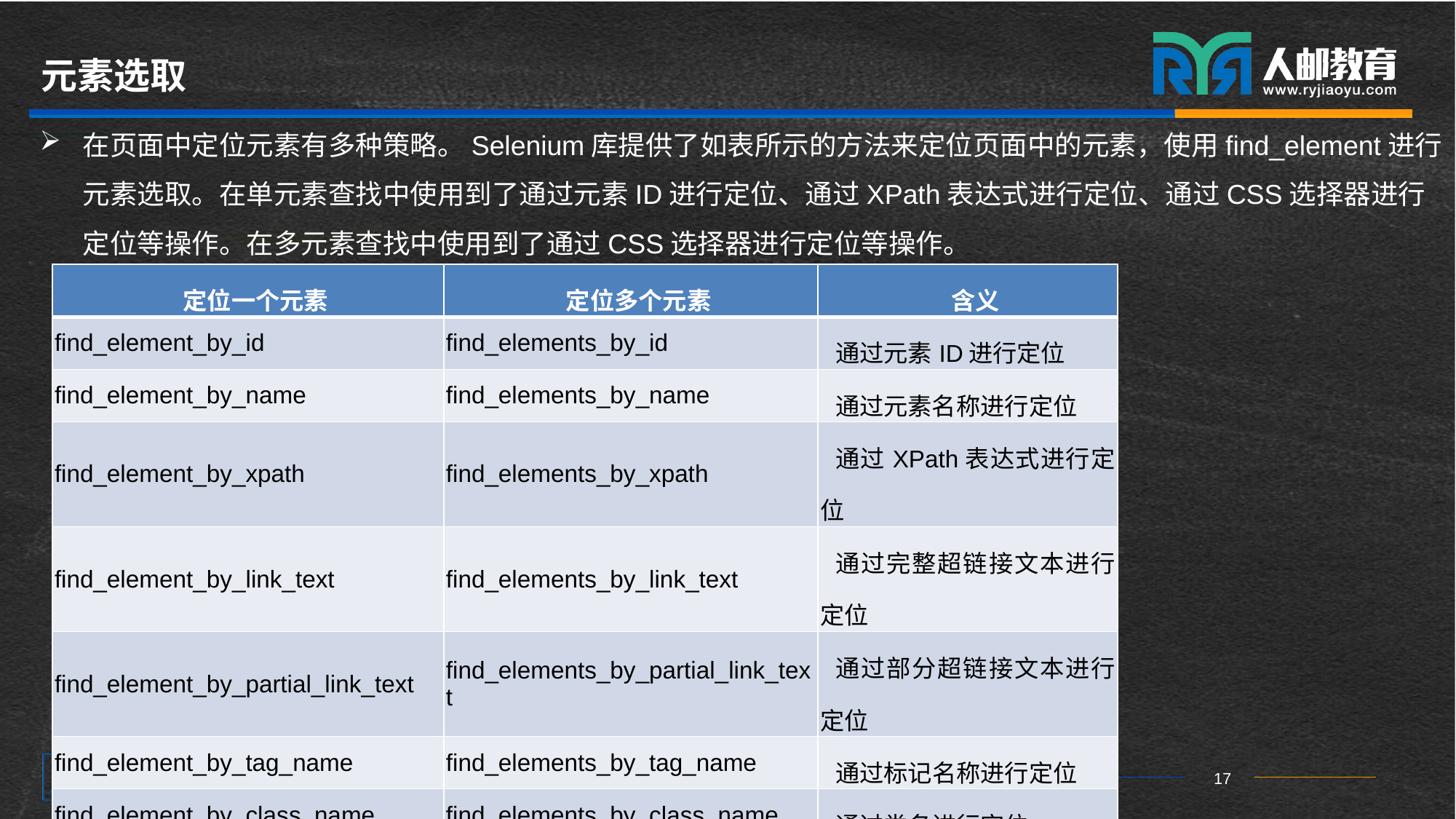

# 元素选取
在页面中定位元素有多种策略。Selenium库提供了如表所示的方法来定位页面中的元素，使用find_element进行元素选取。在单元素查找中使用到了通过元素ID进行定位、通过XPath表达式进行定位、通过CSS选择器进行定位等操作。在多元素查找中使用到了通过CSS选择器进行定位等操作。

| 定位一个元素 | 定位多个元素 | 含义 |
| --- | --- | --- |
| find\_element\_by\_id | find\_elements\_by\_id | 通过元素ID进行定位 |
| find\_element\_by\_name | find\_elements\_by\_name | 通过元素名称进行定位 |
| find\_element\_by\_xpath | find\_elements\_by\_xpath | 通过XPath表达式进行定位 |
| find\_element\_by\_link\_text | find\_elements\_by\_link\_text | 通过完整超链接文本进行定位 |
| find\_element\_by\_partial\_link\_text | find\_elements\_by\_partial\_link\_text | 通过部分超链接文本进行定位 |
| find\_element\_by\_tag\_name | find\_elements\_by\_tag\_name | 通过标记名称进行定位 |
| find\_element\_by\_class\_name | find\_elements\_by\_class\_name | 通过类名进行定位 |
| find\_element\_by\_css\_selector | find\_elements\_by\_css\_selector | 通过CSS选择器进行定位 |